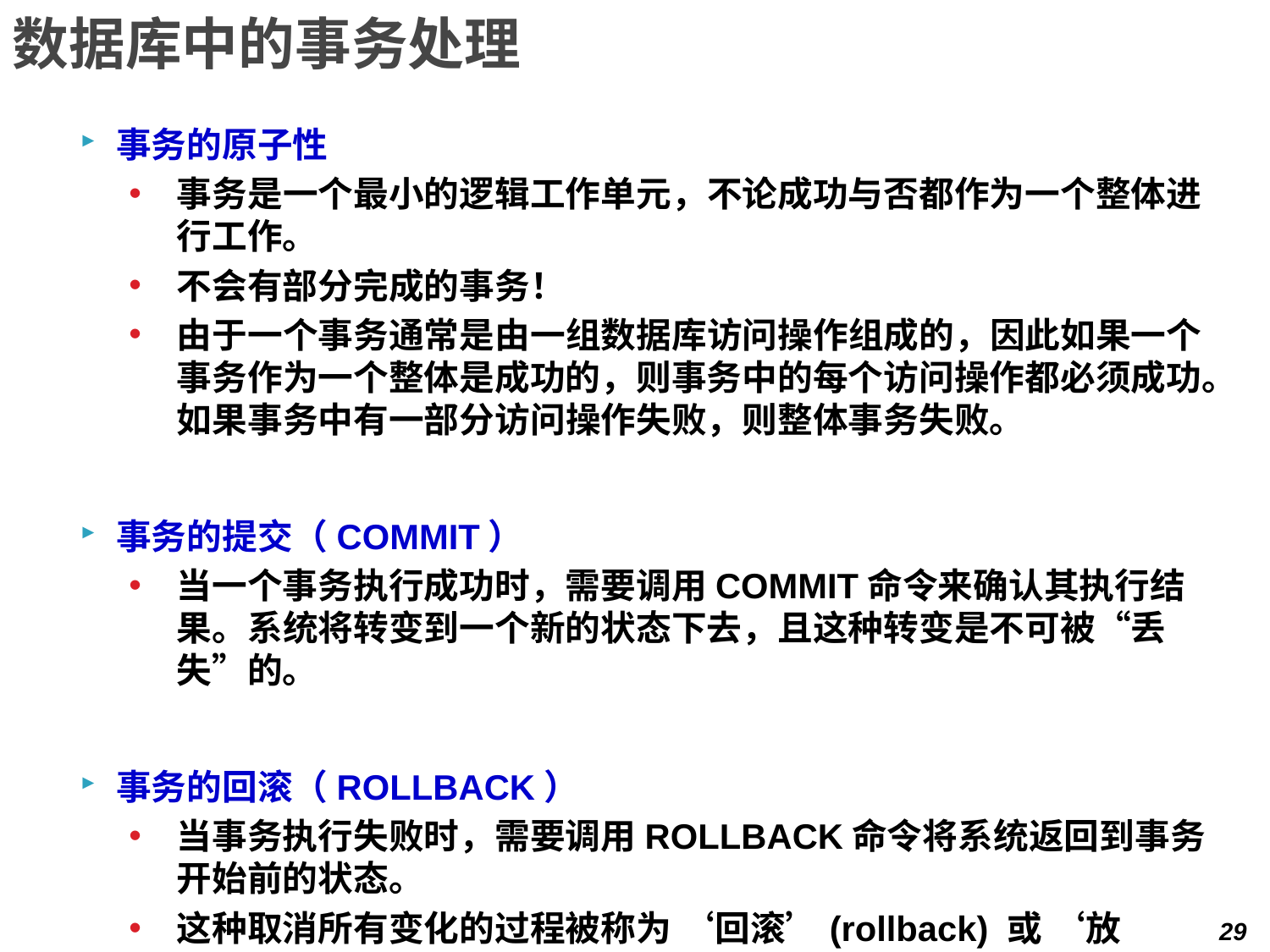

# 数据库中的事务处理
事务的原子性
事务是一个最小的逻辑工作单元，不论成功与否都作为一个整体进行工作。
不会有部分完成的事务！
由于一个事务通常是由一组数据库访问操作组成的，因此如果一个事务作为一个整体是成功的，则事务中的每个访问操作都必须成功。如果事务中有一部分访问操作失败，则整体事务失败。

事务的提交（COMMIT）
当一个事务执行成功时，需要调用COMMIT命令来确认其执行结果。系统将转变到一个新的状态下去，且这种转变是不可被“丢失”的。

事务的回滚（ROLLBACK）
当事务执行失败时，需要调用ROLLBACK命令将系统返回到事务开始前的状态。
这种取消所有变化的过程被称为 ‘回滚’(rollback) 或 ‘放弃’(abort)
29